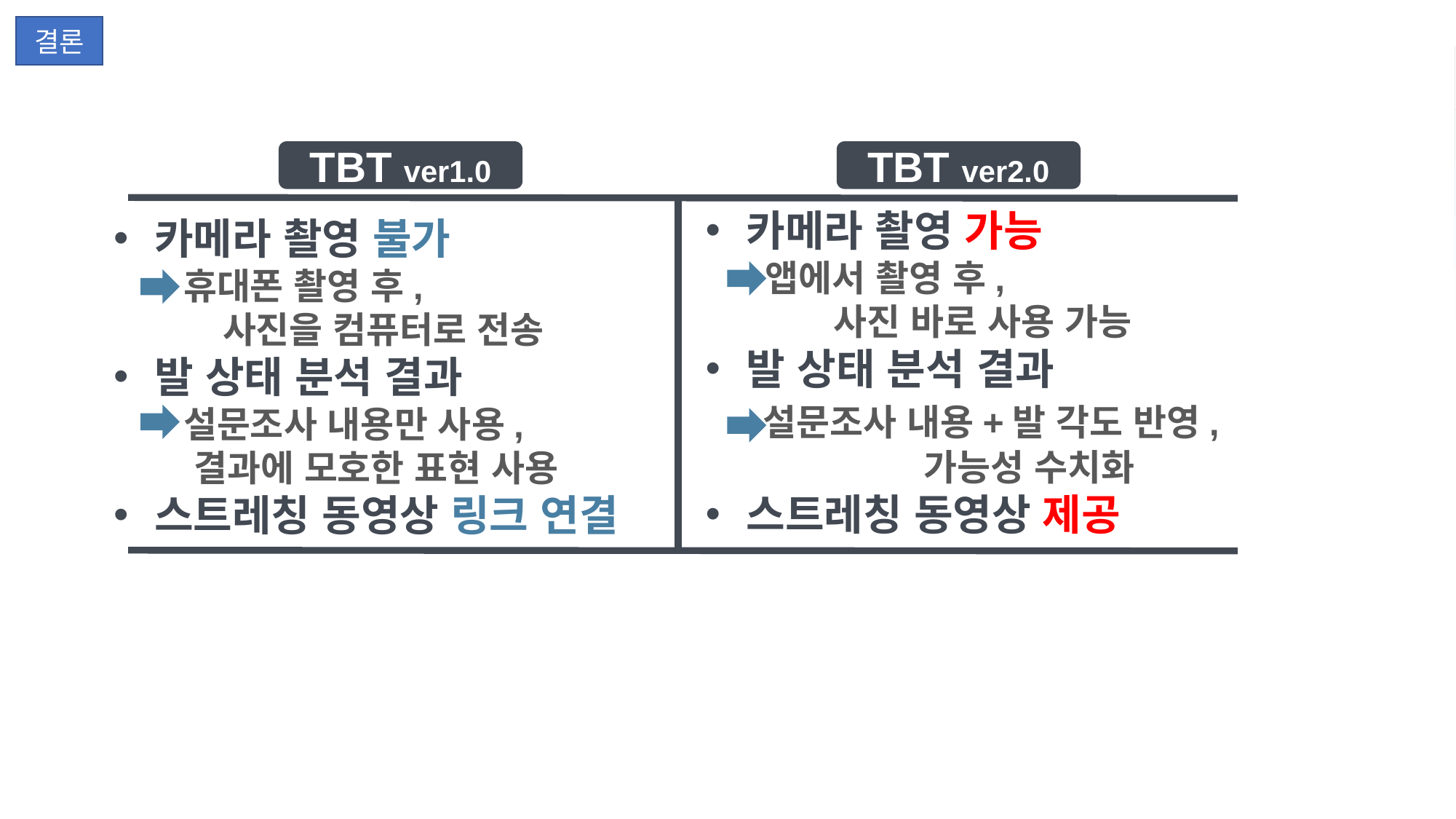

결론

TBT ver1.0
TBT ver2.0
카메라 촬영 가능
     앱에서 촬영 후,
	 사진 바로 사용 가능
발 상태 분석 결과
    설문조사 내용+발 각도 반영,                  	가능성 수치화
스트레칭 동영상 제공
카메라 촬영 불가
      휴대폰 촬영 후,
	사진을 컴퓨터로 전송
발 상태 분석 결과
      설문조사 내용만 사용,
       결과에 모호한 표현 사용
스트레칭 동영상 링크 연결